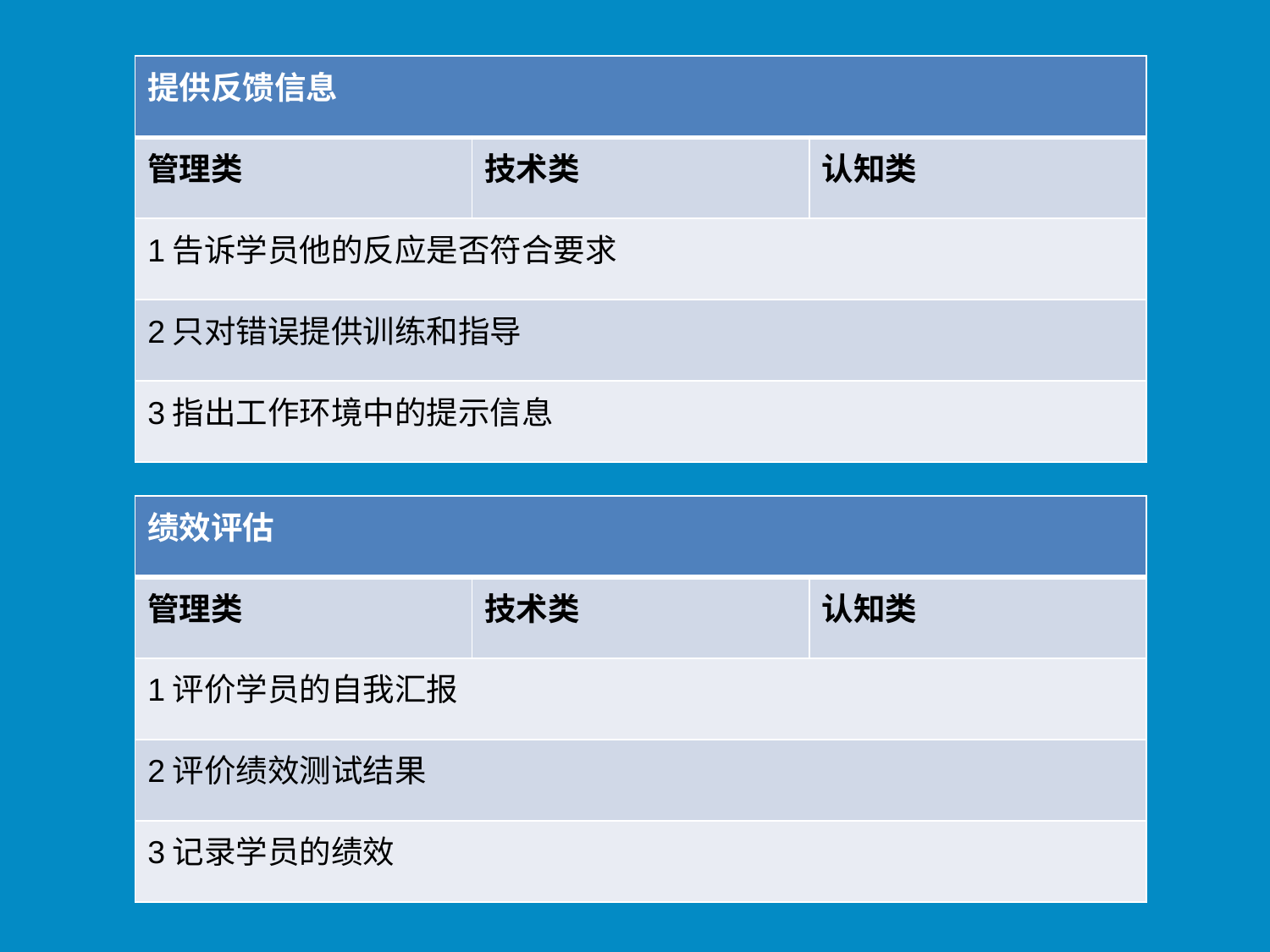

| 提供反馈信息 |  |  |
| --- | --- | --- |
| 管理类 | 技术类 | 认知类 |
| 1告诉学员他的反应是否符合要求 |  |  |
| 2只对错误提供训练和指导 |  |  |
| 3指出工作环境中的提示信息 |  |  |
| 绩效评估 |  |  |
| --- | --- | --- |
| 管理类 | 技术类 | 认知类 |
| 1评价学员的自我汇报 |  |  |
| 2评价绩效测试结果 |  |  |
| 3记录学员的绩效 |  |  |